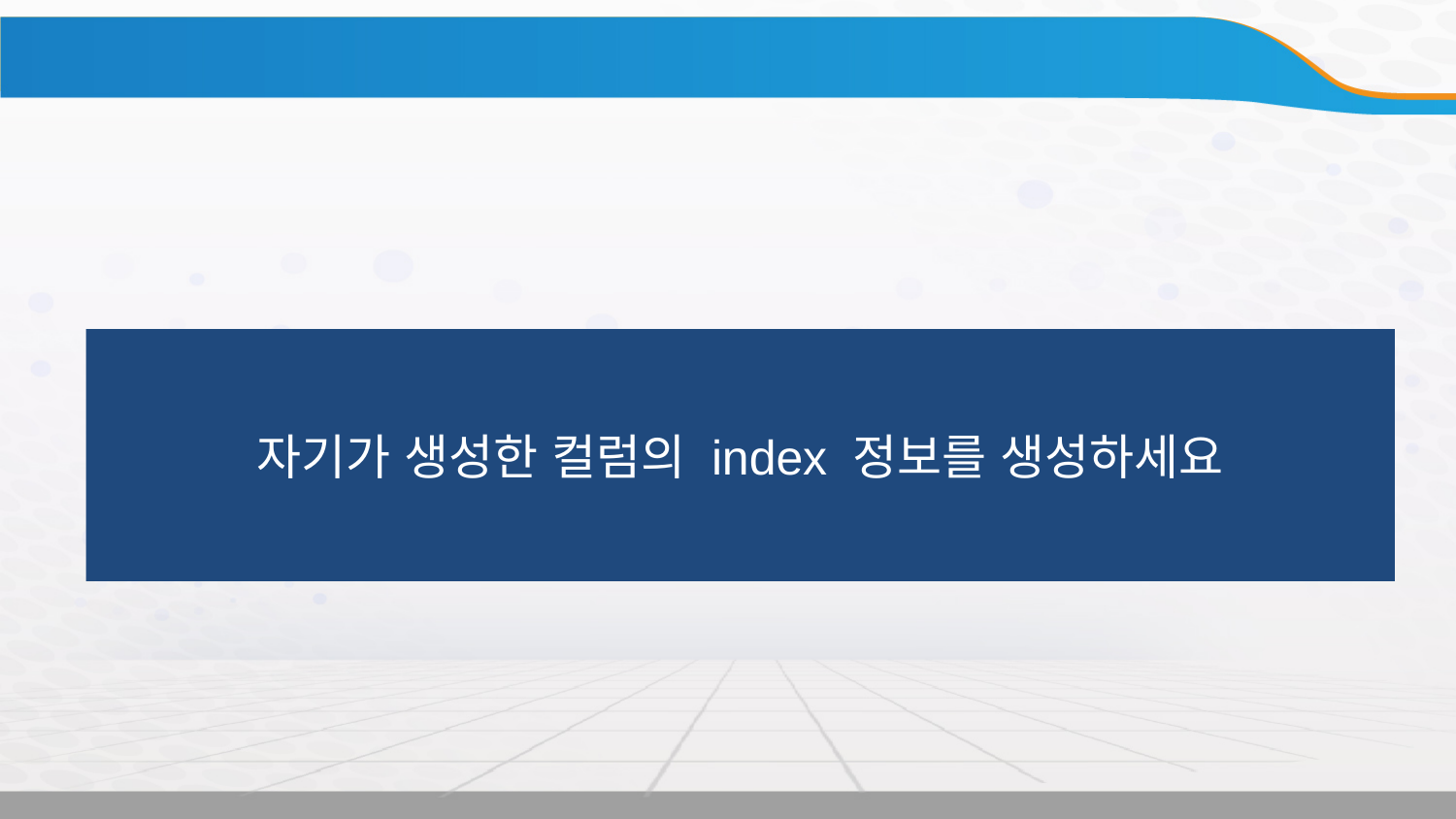

실습
자기가 생성한 컬럼의 index 정보를 생성하세요